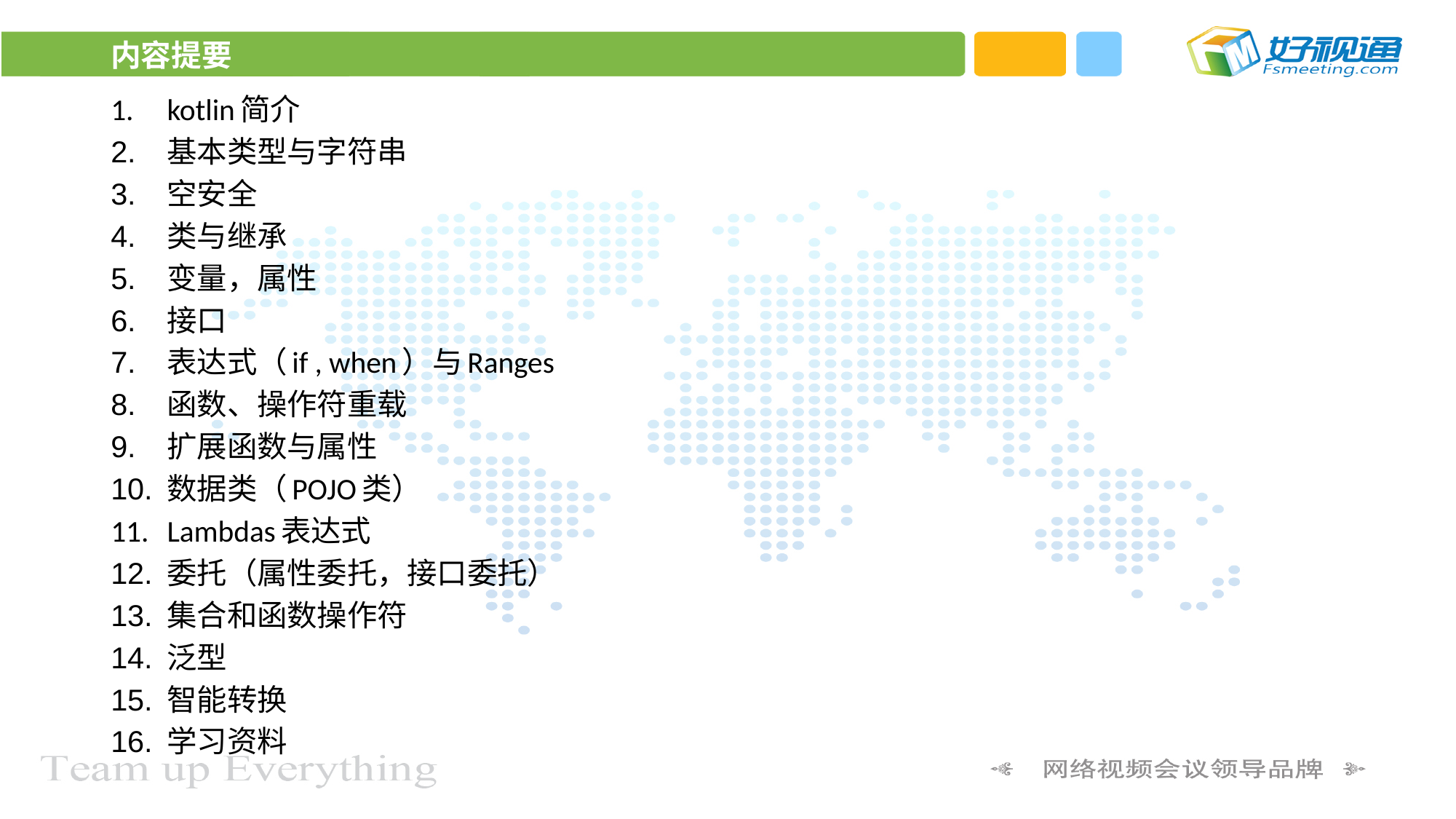

# 内容提要
kotlin简介
基本类型与字符串
空安全
类与继承
变量，属性
接口
表达式（if , when）与Ranges
函数、操作符重载
扩展函数与属性
数据类（POJO类）
Lambdas表达式
委托（属性委托，接口委托）
集合和函数操作符
泛型
智能转换
学习资料